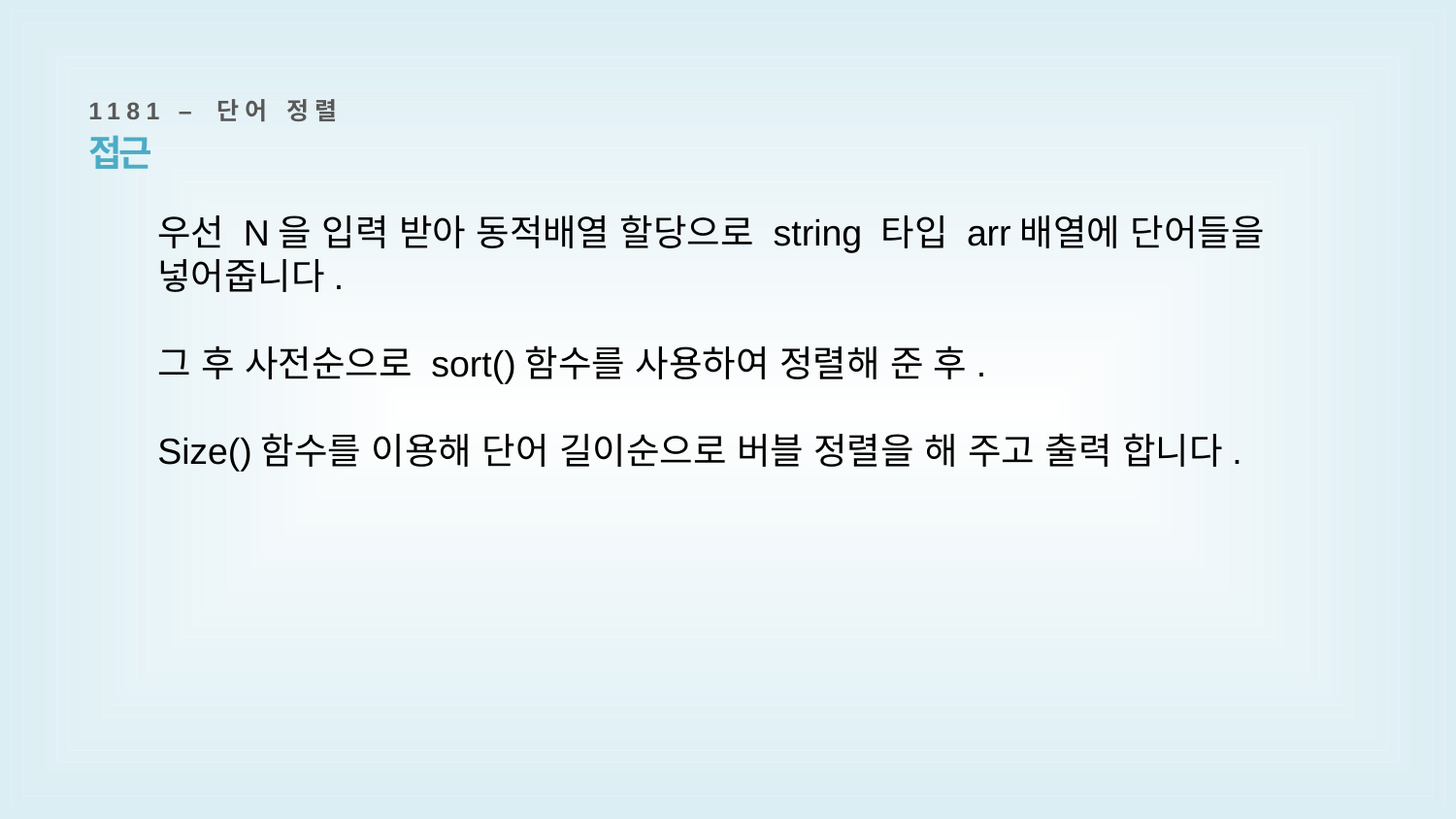

1181 – 단어 정렬
접근
우선 N을 입력 받아 동적배열 할당으로 string 타입 arr배열에 단어들을 넣어줍니다.

그 후 사전순으로 sort()함수를 사용하여 정렬해 준 후.

Size()함수를 이용해 단어 길이순으로 버블 정렬을 해 주고 출력 합니다.